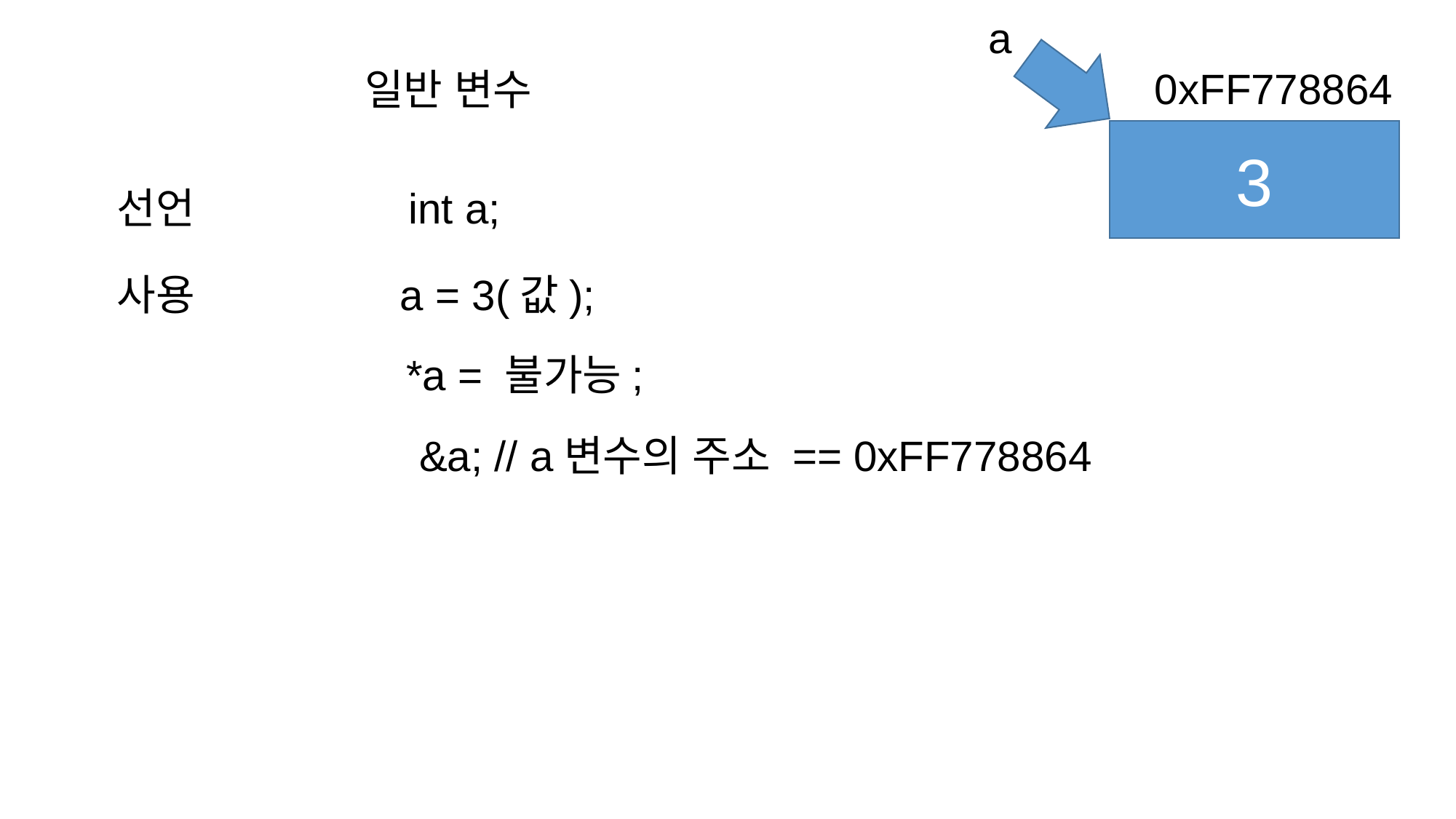

a

0xFF778864
일반 변수
3
선언
int a;
사용
a = 3(값);
*a = 불가능;
&a; // a변수의 주소 == 0xFF778864